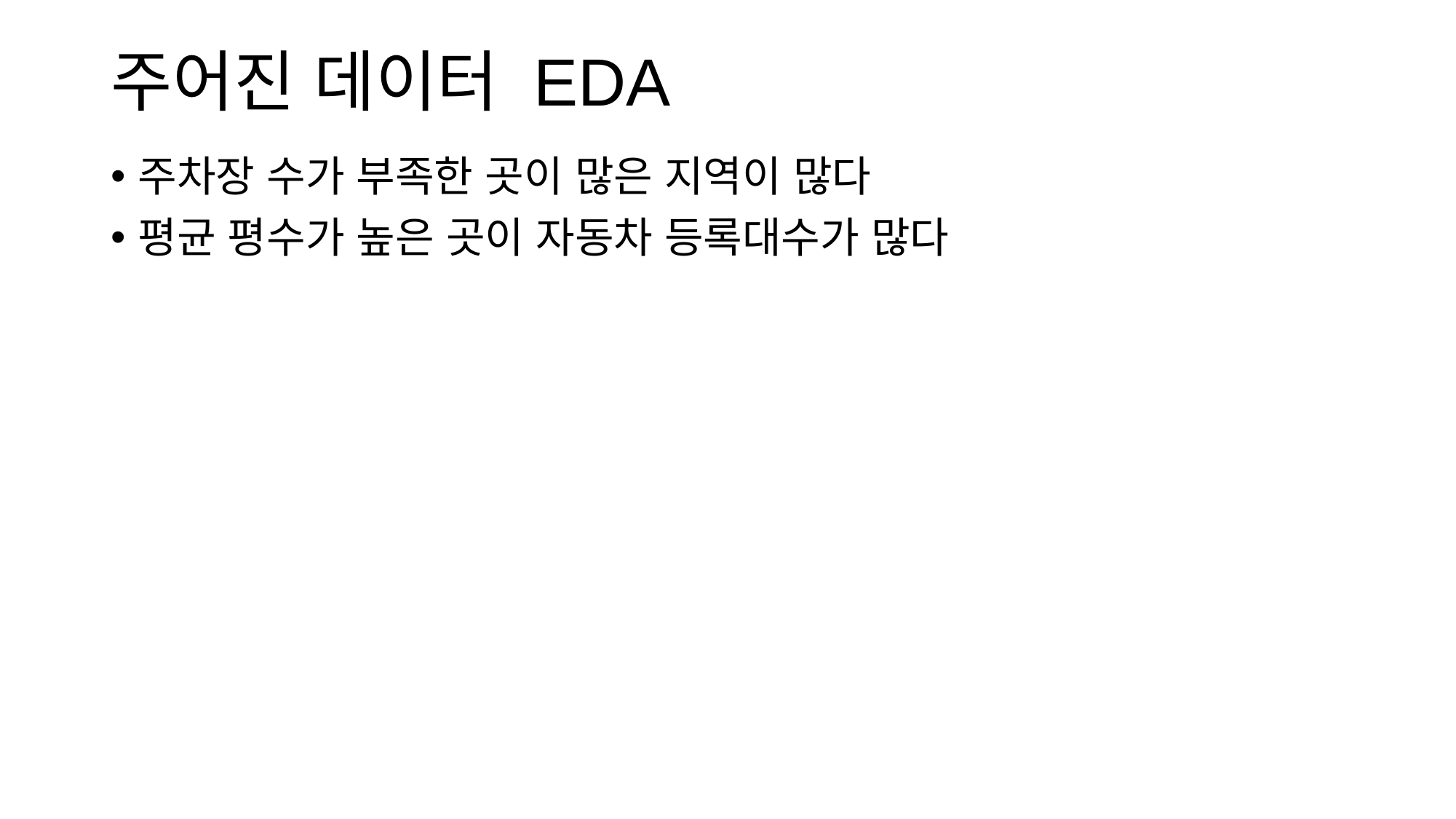

# 주어진 데이터 EDA
주차장 수가 부족한 곳이 많은 지역이 많다
평균 평수가 높은 곳이 자동차 등록대수가 많다